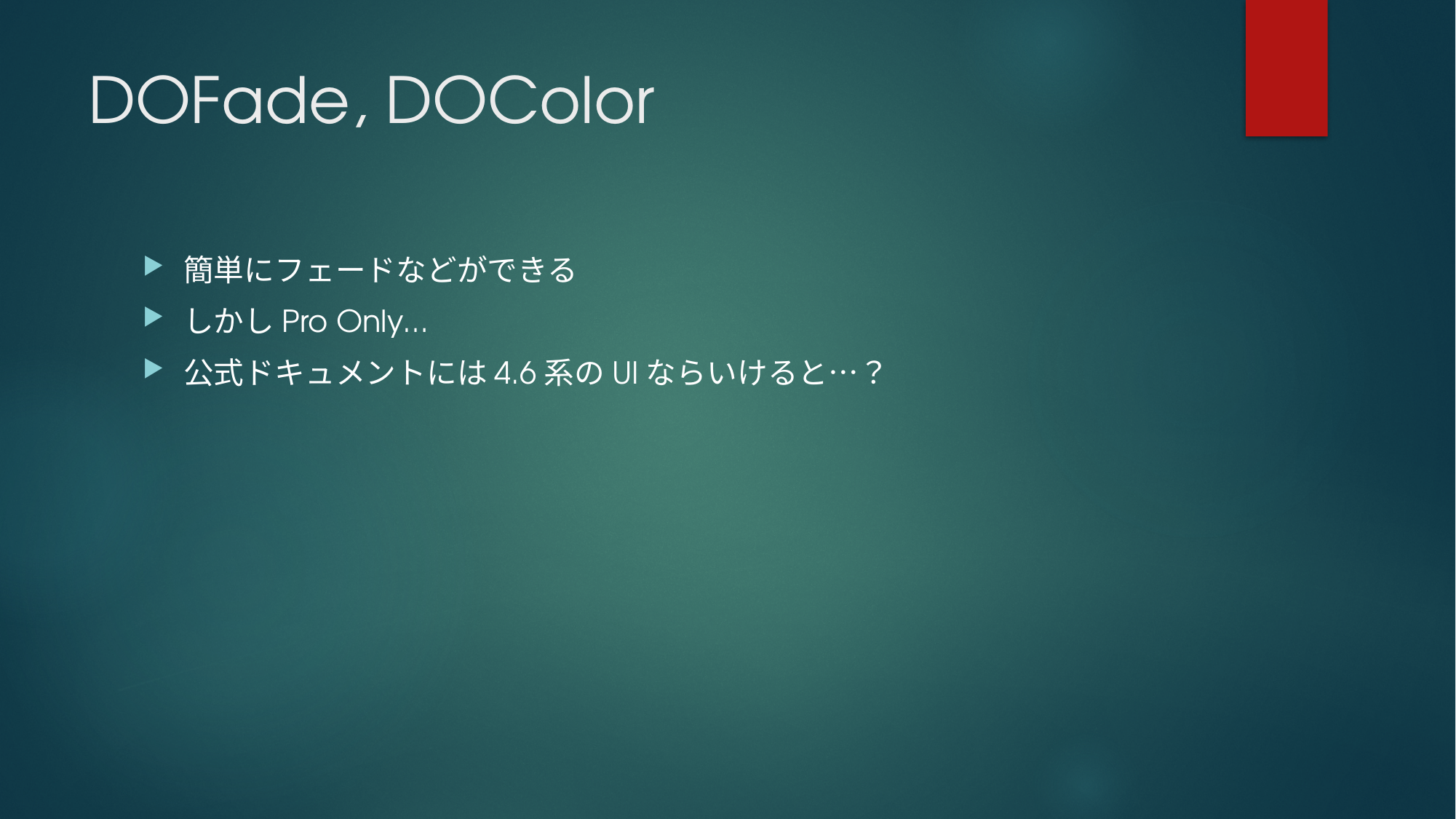

# DOFade, DOColor
簡単にフェードなどができる
しかしPro Only…
公式ドキュメントには4.6系のUIならいけると…？